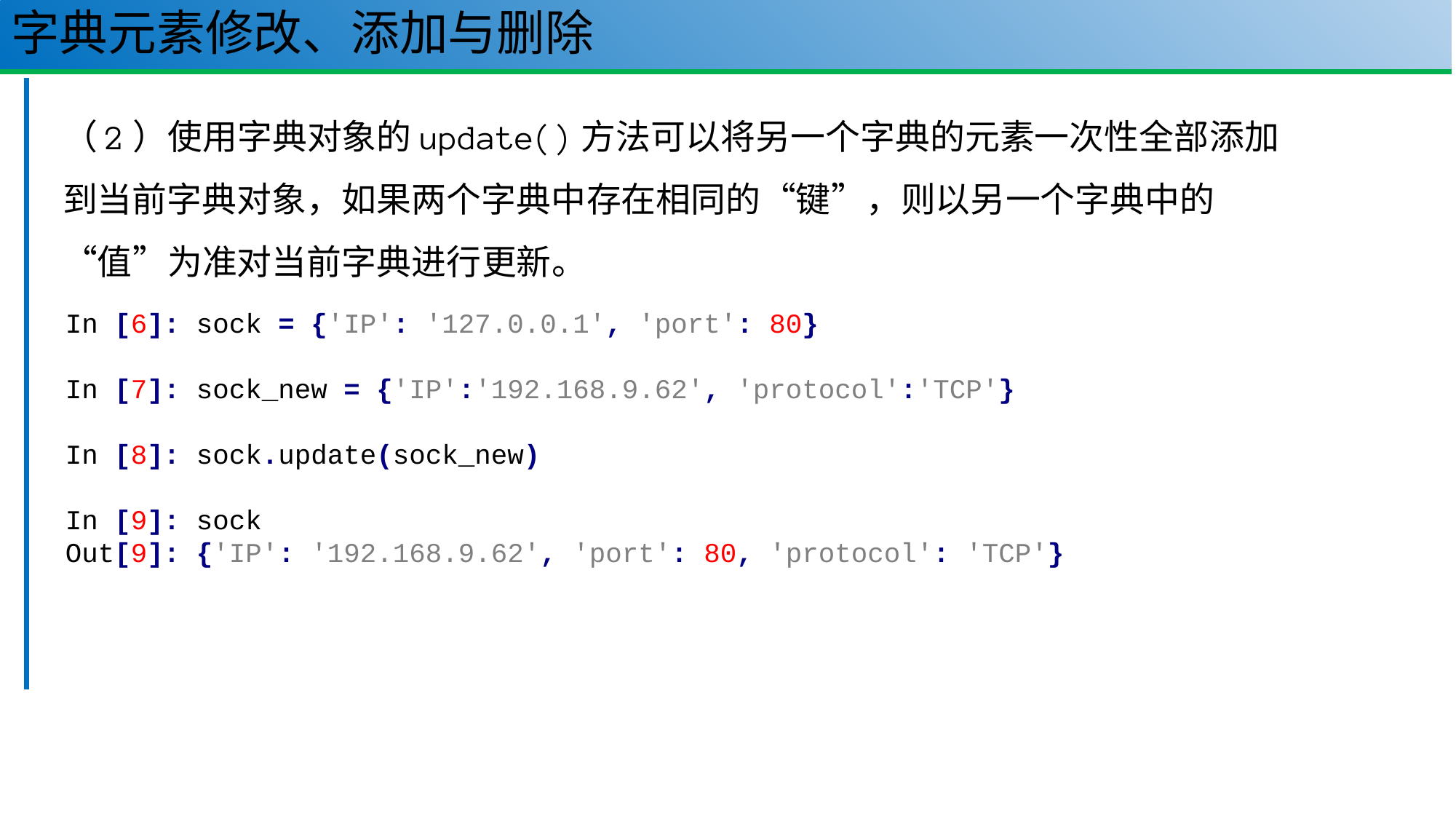

# 字典元素修改、添加与删除
57
（2）使用字典对象的update()方法可以将另一个字典的元素一次性全部添加到当前字典对象，如果两个字典中存在相同的“键”，则以另一个字典中的“值”为准对当前字典进行更新。

In [6]: sock = {'IP': '127.0.0.1', 'port': 80}

In [7]: sock_new = {'IP':'192.168.9.62', 'protocol':'TCP'}

In [8]: sock.update(sock_new)

In [9]: sock
Out[9]: {'IP': '192.168.9.62', 'port': 80, 'protocol': 'TCP'}